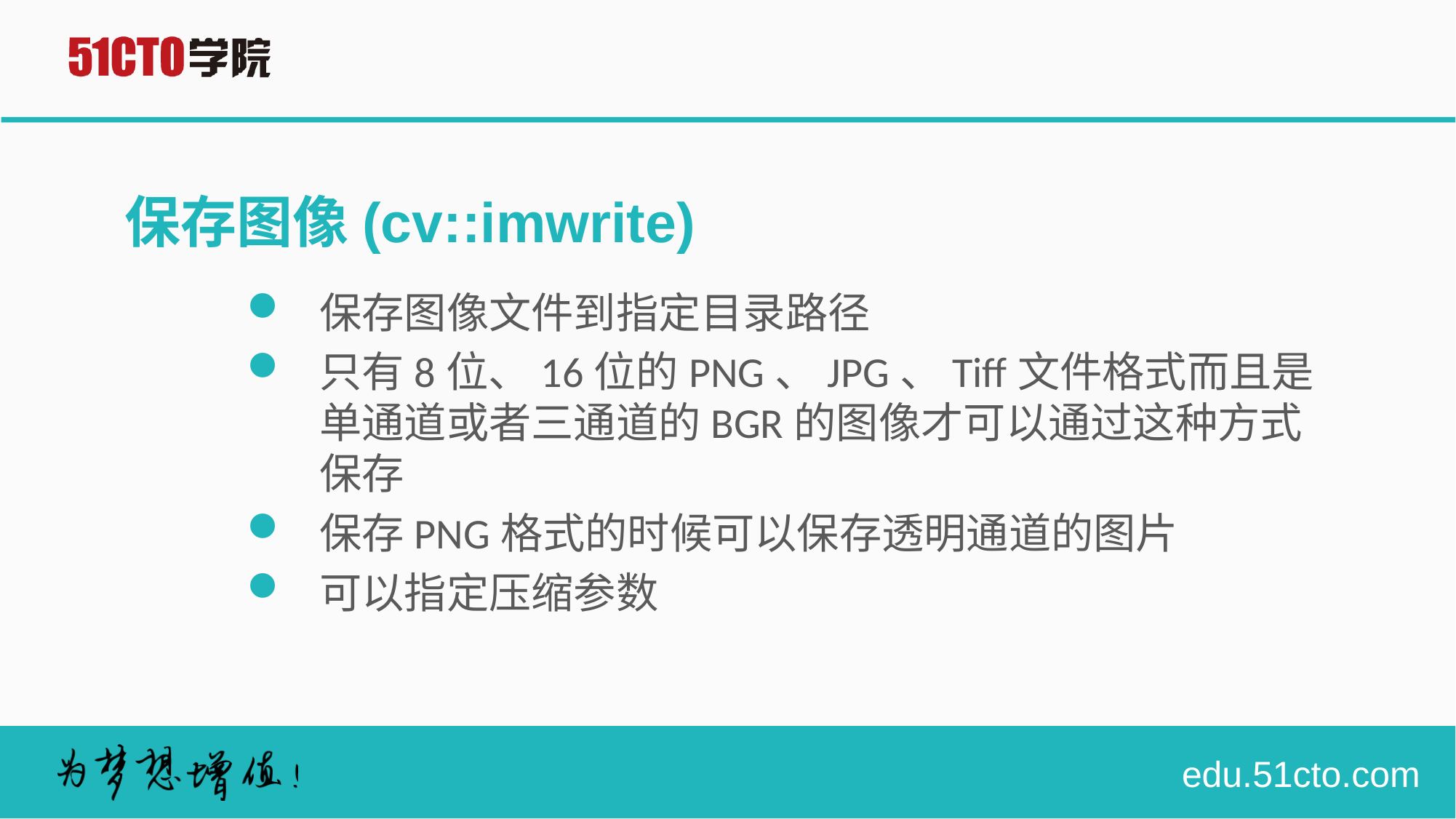

# 保存图像(cv::imwrite)
保存图像文件到指定目录路径
只有8位、16位的PNG、JPG、Tiff文件格式而且是单通道或者三通道的BGR的图像才可以通过这种方式保存
保存PNG格式的时候可以保存透明通道的图片
可以指定压缩参数